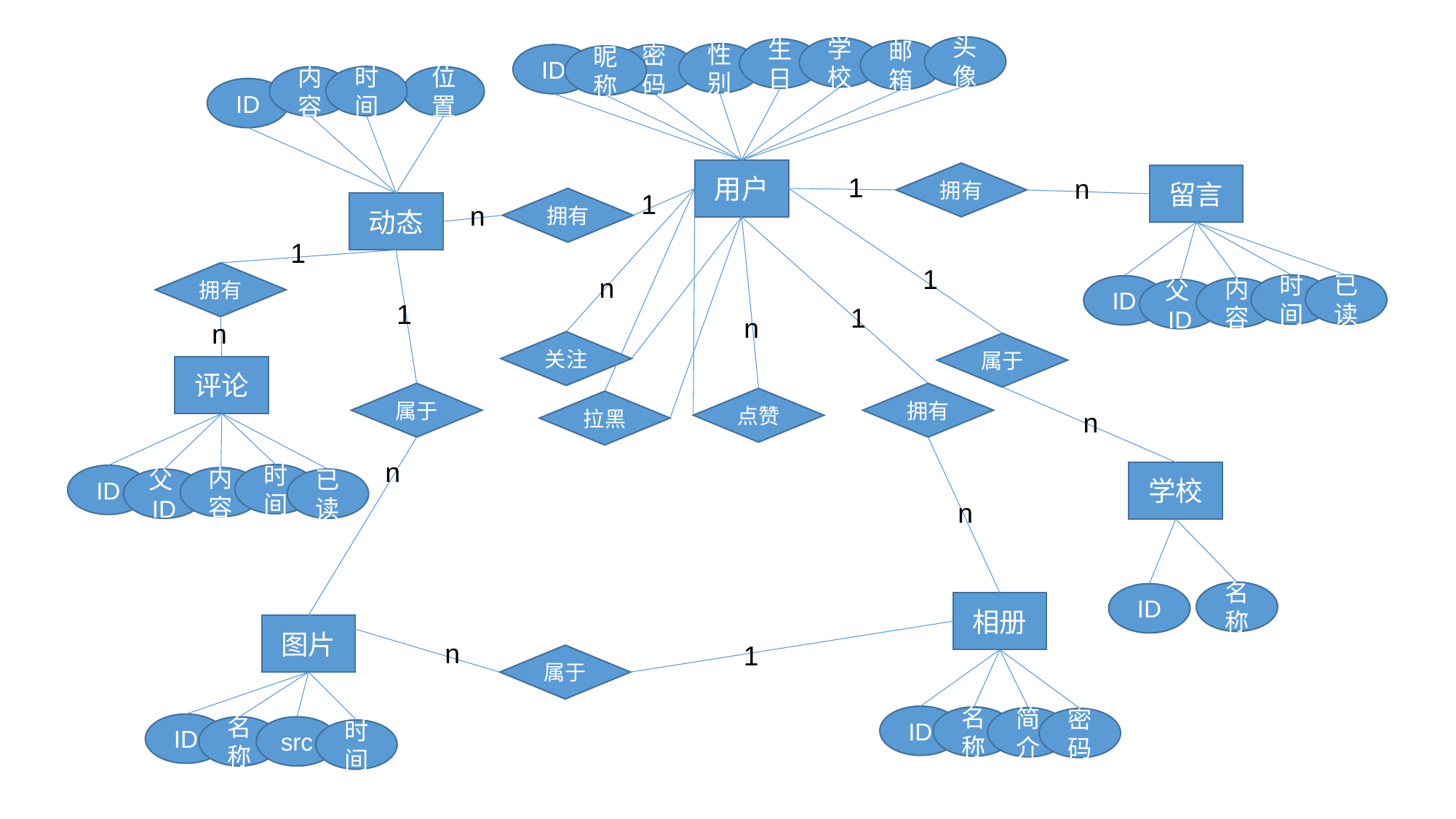

头像
学校
生日
邮箱
性别
ID
密码
昵称
时间
内容
位置
ID
用户
拥有
留言
1
n
1
拥有
动态
n
1
1
拥有
n
时间
已读
ID
内容
父ID
1
1
n
n
关注
属于
评论
属于
拥有
点赞
拉黑
n
n
学校
时间
ID
内容
父ID
已读
n
名称
ID
相册
图片
n
1
属于
ID
名称
简介
密码
ID
名称
src
时间